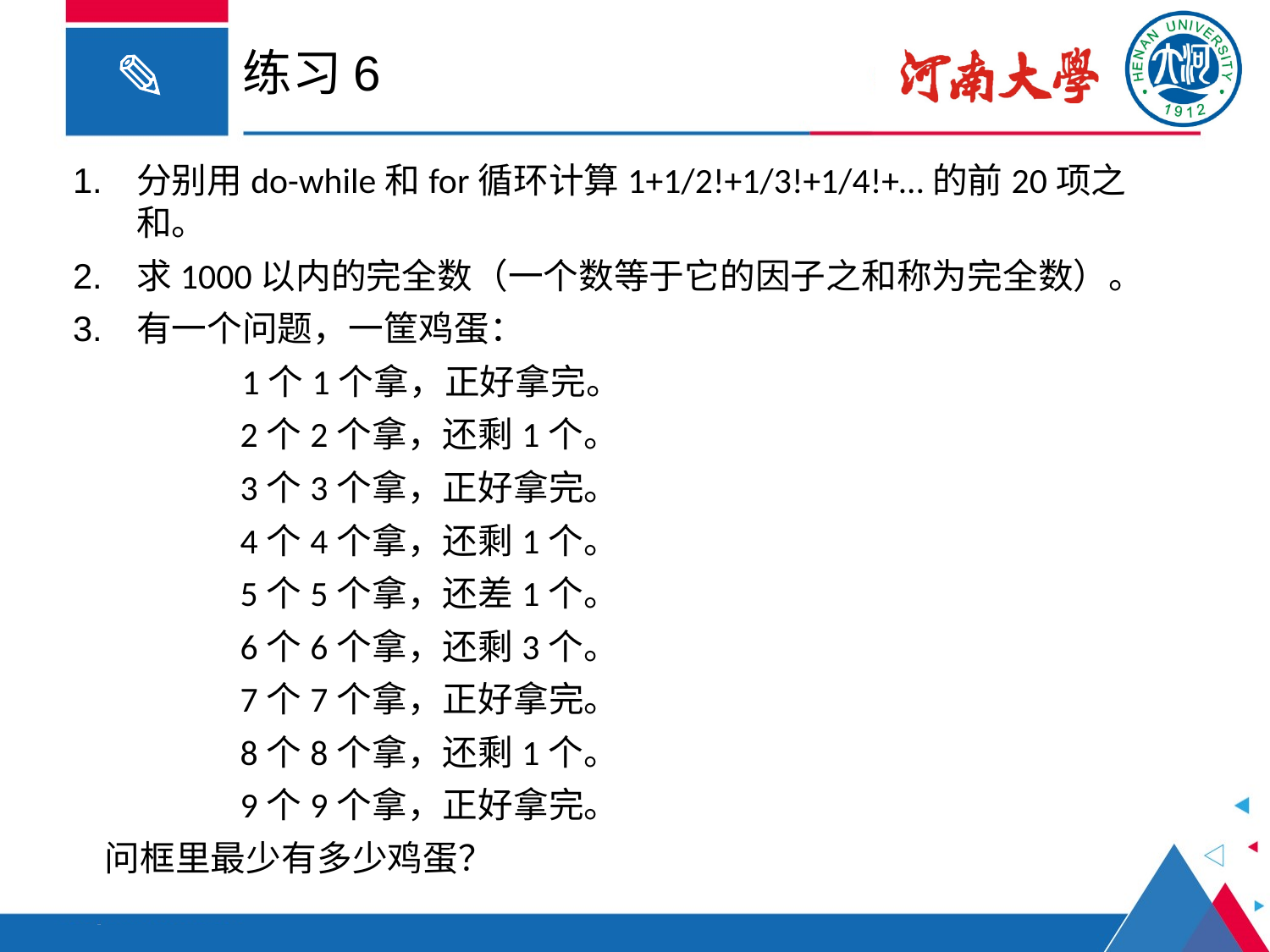

# 练习6
分别用do-while和for循环计算1+1/2!+1/3!+1/4!+…的前20项之和。
求1000以内的完全数（一个数等于它的因子之和称为完全数）。
有一个问题，一筐鸡蛋：
                     1个1个拿，正好拿完。
	     2个2个拿，还剩1个。
	     3个3个拿，正好拿完。
	     4个4个拿，还剩1个。
	     5个5个拿，还差1个。
	     6个6个拿，还剩3个。
	     7个7个拿，正好拿完。
	     8个8个拿，还剩1个。
	     9个9个拿，正好拿完。
   问框里最少有多少鸡蛋？